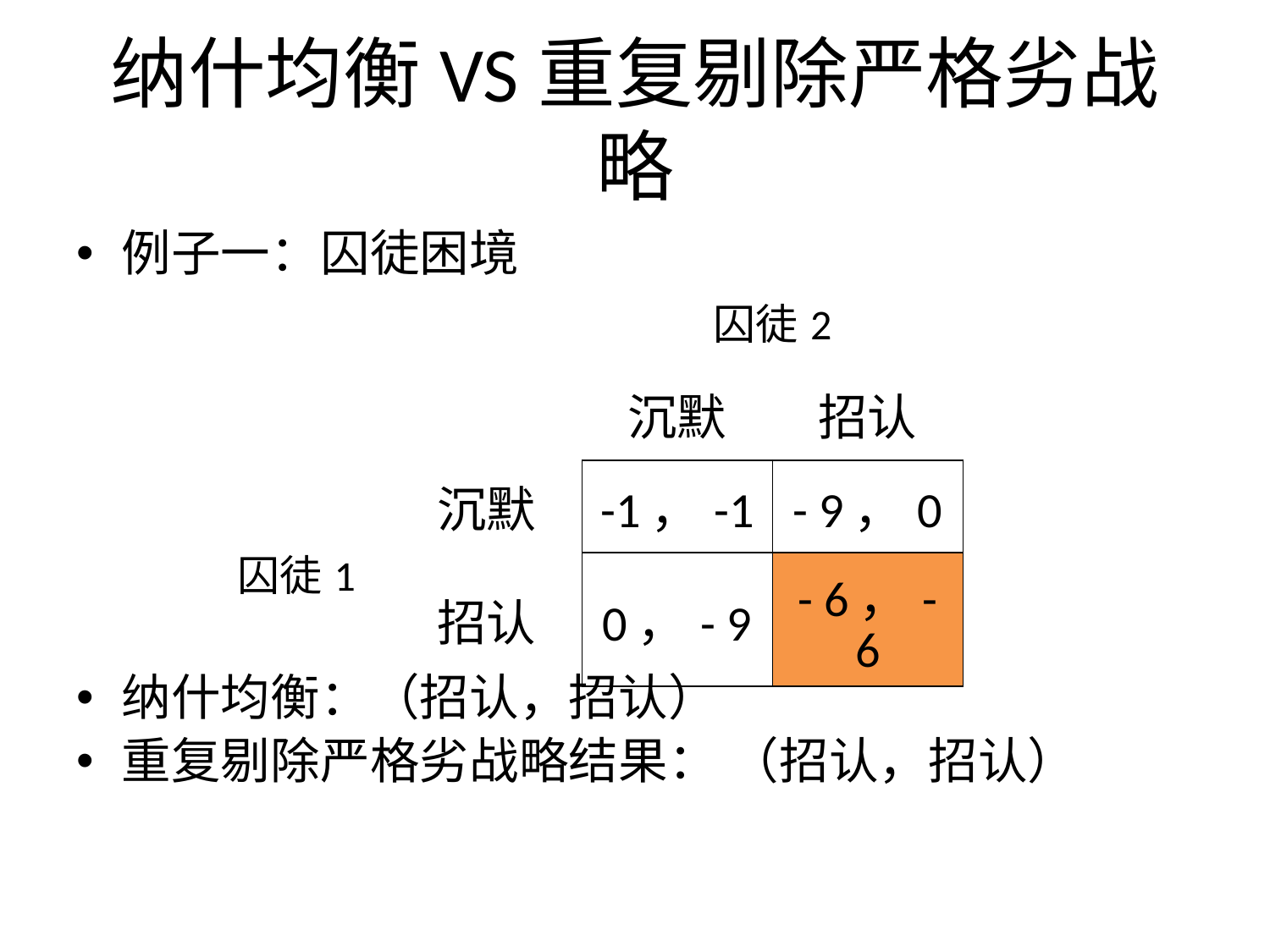

纳什均衡VS重复剔除严格劣战略
例子一：囚徒困境

纳什均衡：（招认，招认）
重复剔除严格劣战略结果： （招认，招认）

|  |  | 囚徒2 |  |
| --- | --- | --- | --- |
|  |  | 沉默 | 招认 |
| 囚徒1 | 沉默 | -1，-1 | - 9，0 |
|  | 招认 | 0，- 9 | - 6，- 6 |